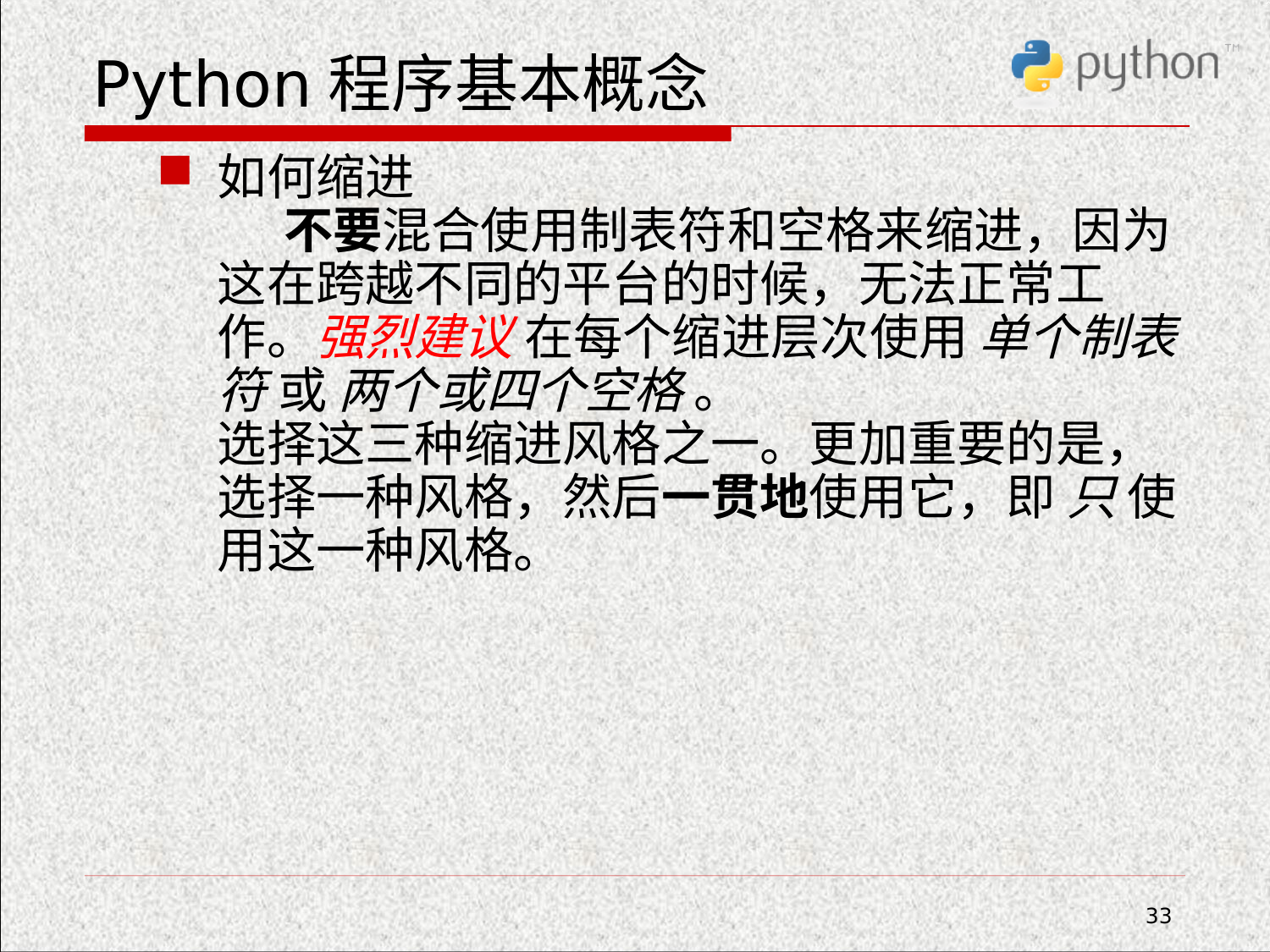

# Python程序基本概念
如何缩进
      不要混合使用制表符和空格来缩进，因为这在跨越不同的平台的时候，无法正常工作。强烈建议 在每个缩进层次使用 单个制表符 或 两个或四个空格 。
选择这三种缩进风格之一。更加重要的是，选择一种风格，然后一贯地使用它，即 只 使用这一种风格。

33